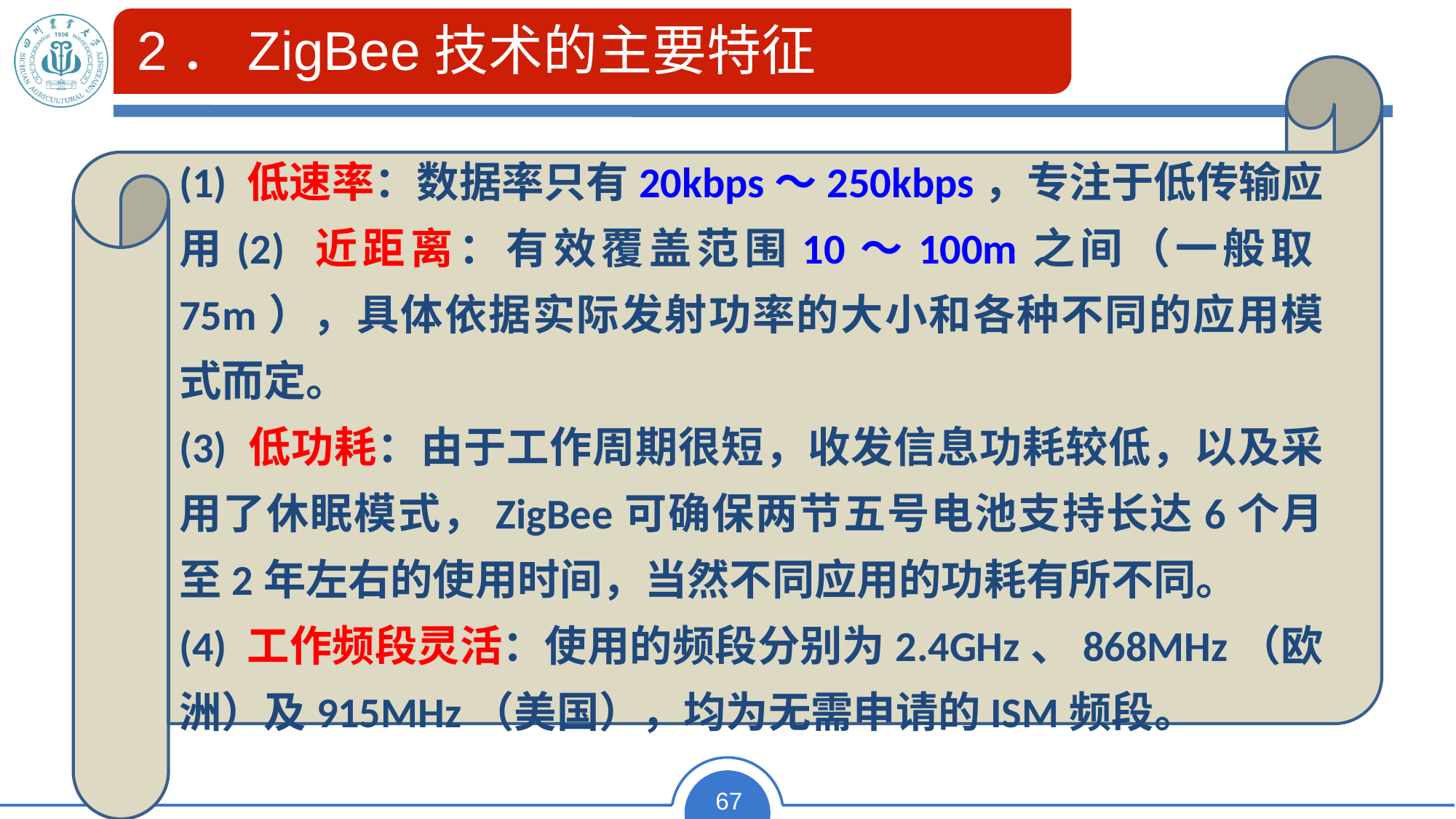

# 2．ZigBee技术的主要特征
(1) 低速率：数据率只有20kbps～250kbps，专注于低传输应用(2) 近距离：有效覆盖范围10～100m之间（一般取75m），具体依据实际发射功率的大小和各种不同的应用模式而定。
(3) 低功耗：由于工作周期很短，收发信息功耗较低，以及采用了休眠模式，ZigBee可确保两节五号电池支持长达6个月至2年左右的使用时间，当然不同应用的功耗有所不同。
(4) 工作频段灵活：使用的频段分别为2.4GHz、868MHz（欧洲）及915MHz（美国），均为无需申请的ISM频段。